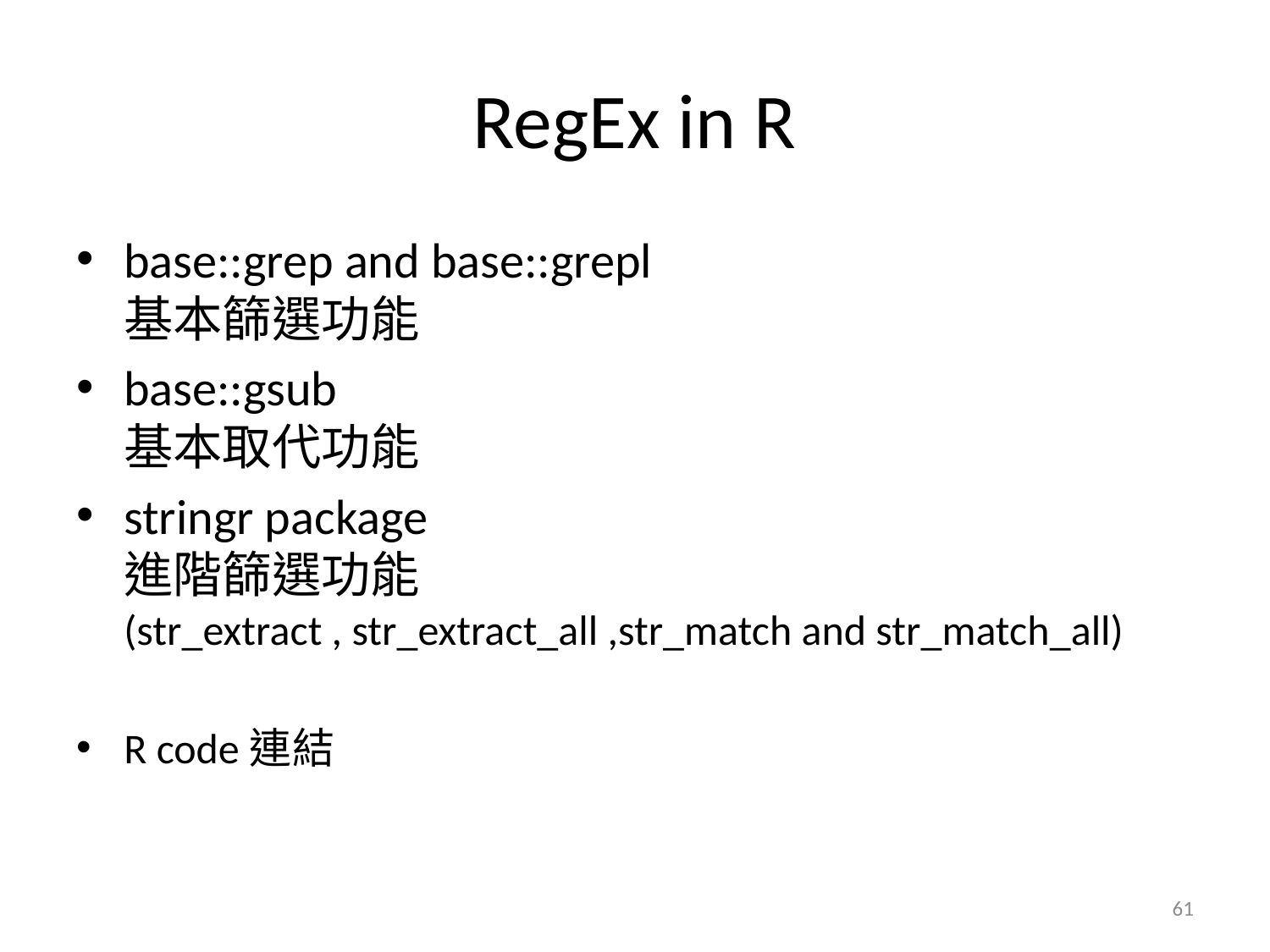

# RegEx in R
base::grep and base::grepl
基本篩選功能
base::gsub
基本取代功能
stringr package
進階篩選功能
(str_extract , str_extract_all ,str_match and str_match_all)

R code連結
61